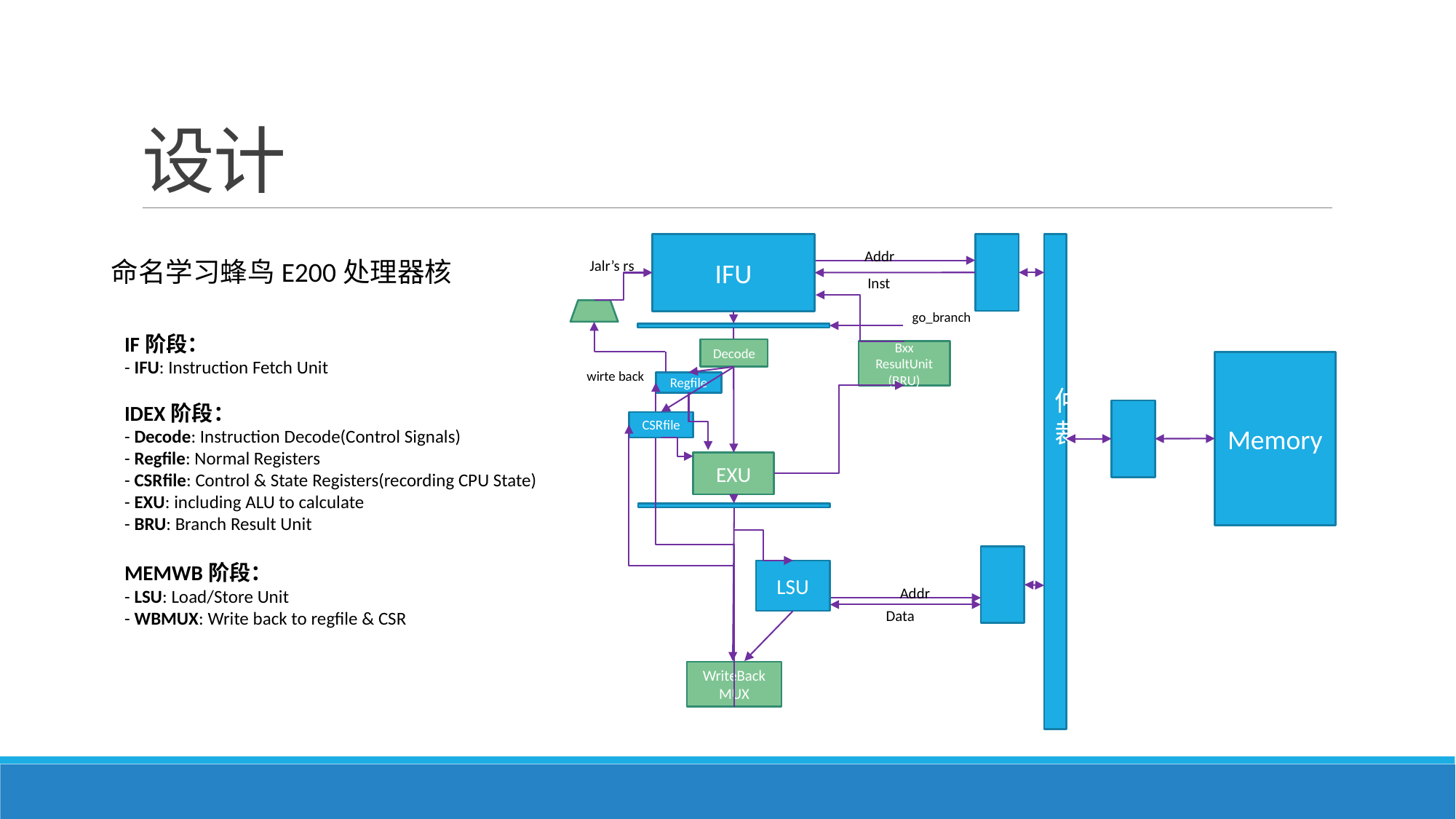

# 设计

IFU
仲裁

Addr
Jalr’s rs
Inst

go_branch

Decode
Bxx
ResultUnit
(BRU)
Memory
wirte back
Regfile

CSRfile
EXU

LSU
Addr
Data
WriteBack
MUX
命名学习蜂鸟E200处理器核
IF阶段：
- IFU: Instruction Fetch Unit

IDEX阶段：
- Decode: Instruction Decode(Control Signals)
- Regfile: Normal Registers
- CSRfile: Control & State Registers(recording CPU State)
- EXU: including ALU to calculate
- BRU: Branch Result Unit

MEMWB阶段：
- LSU: Load/Store Unit
- WBMUX: Write back to regfile & CSR